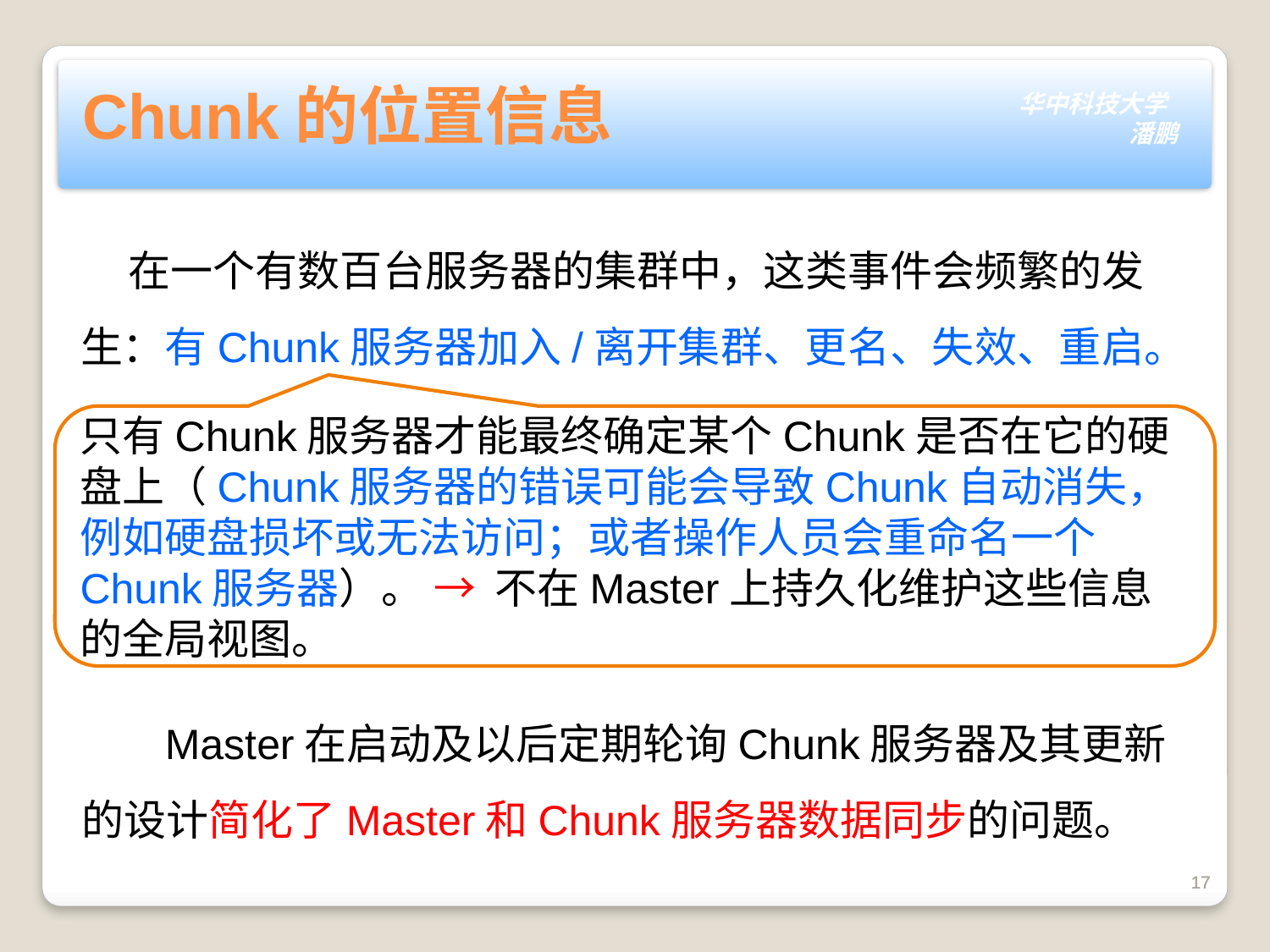

Chunk的位置信息
    在一个有数百台服务器的集群中，这类事件会频繁的发生：有Chunk服务器加入/离开集群、更名、失效、重启。
只有Chunk服务器才能最终确定某个Chunk是否在它的硬盘上（Chunk服务器的错误可能会导致Chunk自动消失，例如硬盘损坏或无法访问；或者操作人员会重命名一个Chunk服务器）。 →  不在Master上持久化维护这些信息的全局视图。
       Master在启动及以后定期轮询Chunk服务器及其更新的设计简化了Master和Chunk服务器数据同步的问题。
17
17